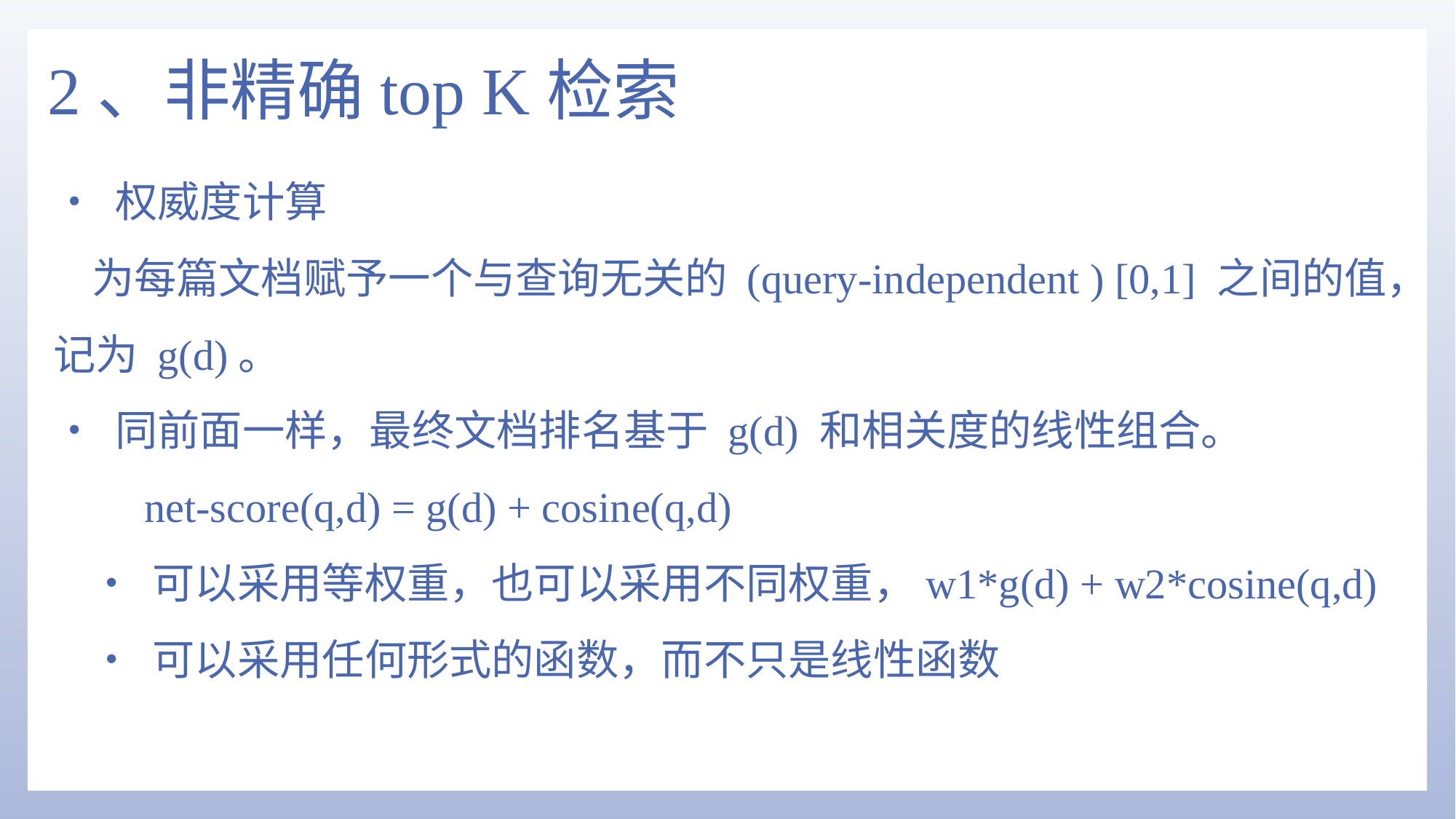

# 2、非精确top K检索
• 权威度计算
   为每篇文档赋予一个与查询无关的 (query-independent ) [0,1] 之间的值，记为 g(d)。
• 同前面一样，最终文档排名基于 g(d) 和相关度的线性组合。
 net-score(q,d) = g(d) + cosine(q,d)
• 可以采用等权重，也可以采用不同权重，w1*g(d) + w2*cosine(q,d)
• 可以采用任何形式的函数，而不只是线性函数